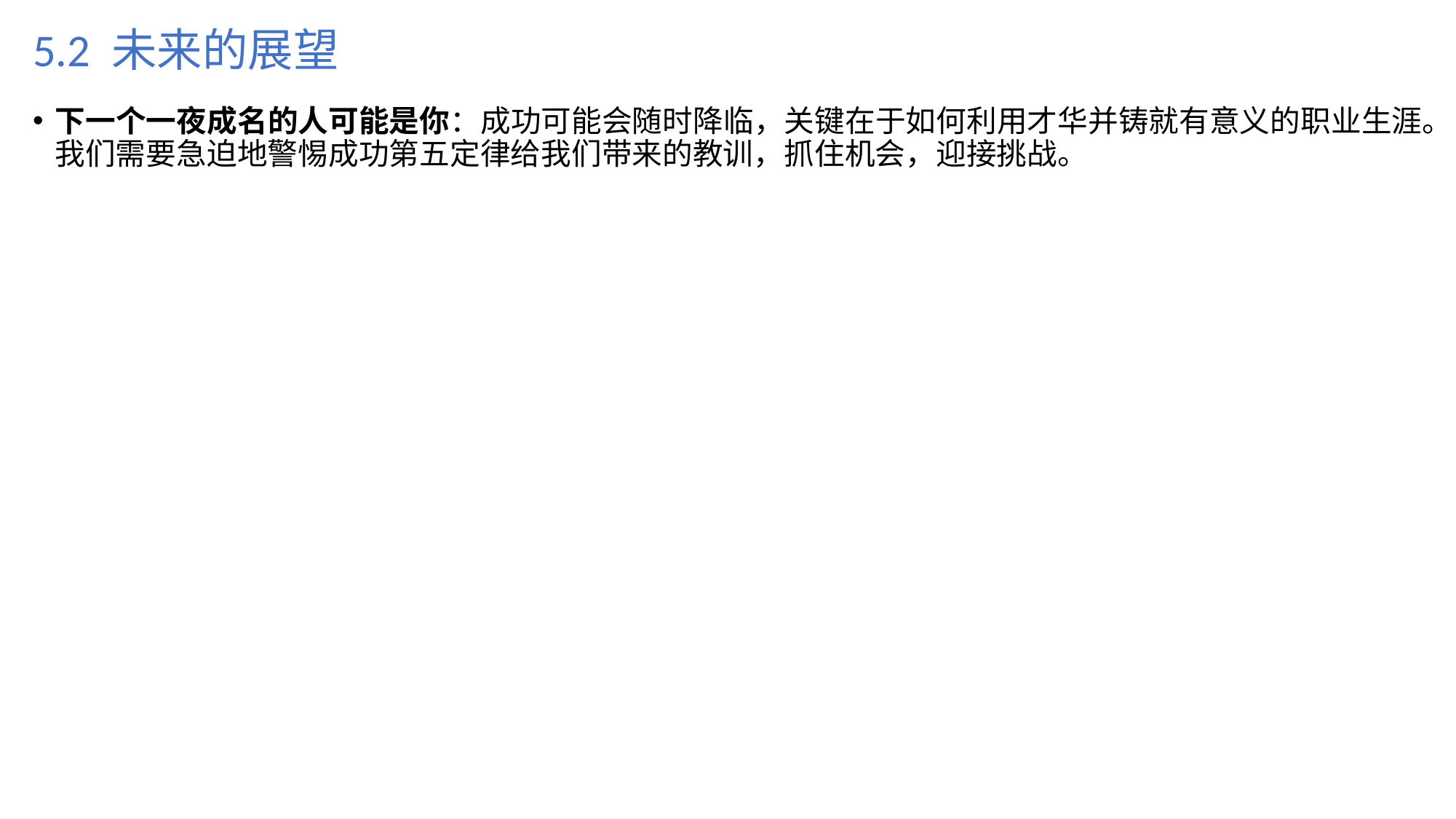

# 5.2 未来的展望
下一个一夜成名的人可能是你：成功可能会随时降临，关键在于如何利用才华并铸就有意义的职业生涯。我们需要急迫地警惕成功第五定律给我们带来的教训，抓住机会，迎接挑战。